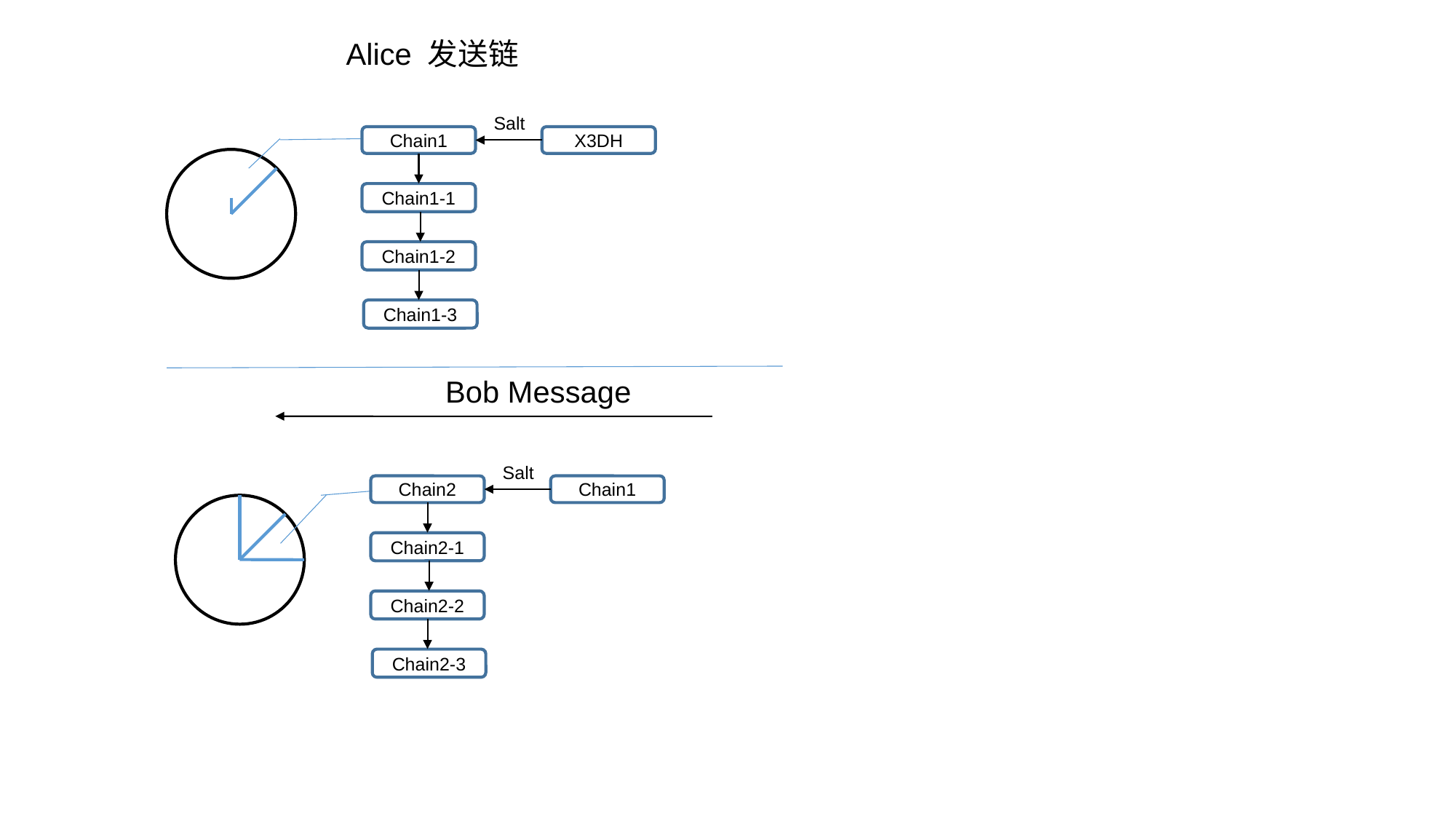

Alice 发送链
Salt
Chain1
X3DH

Chain1-1
Chain1-2
Chain1-3
Bob Message
Salt
Chain2
Chain1

Chain2-1
Chain2-2
Chain2-3